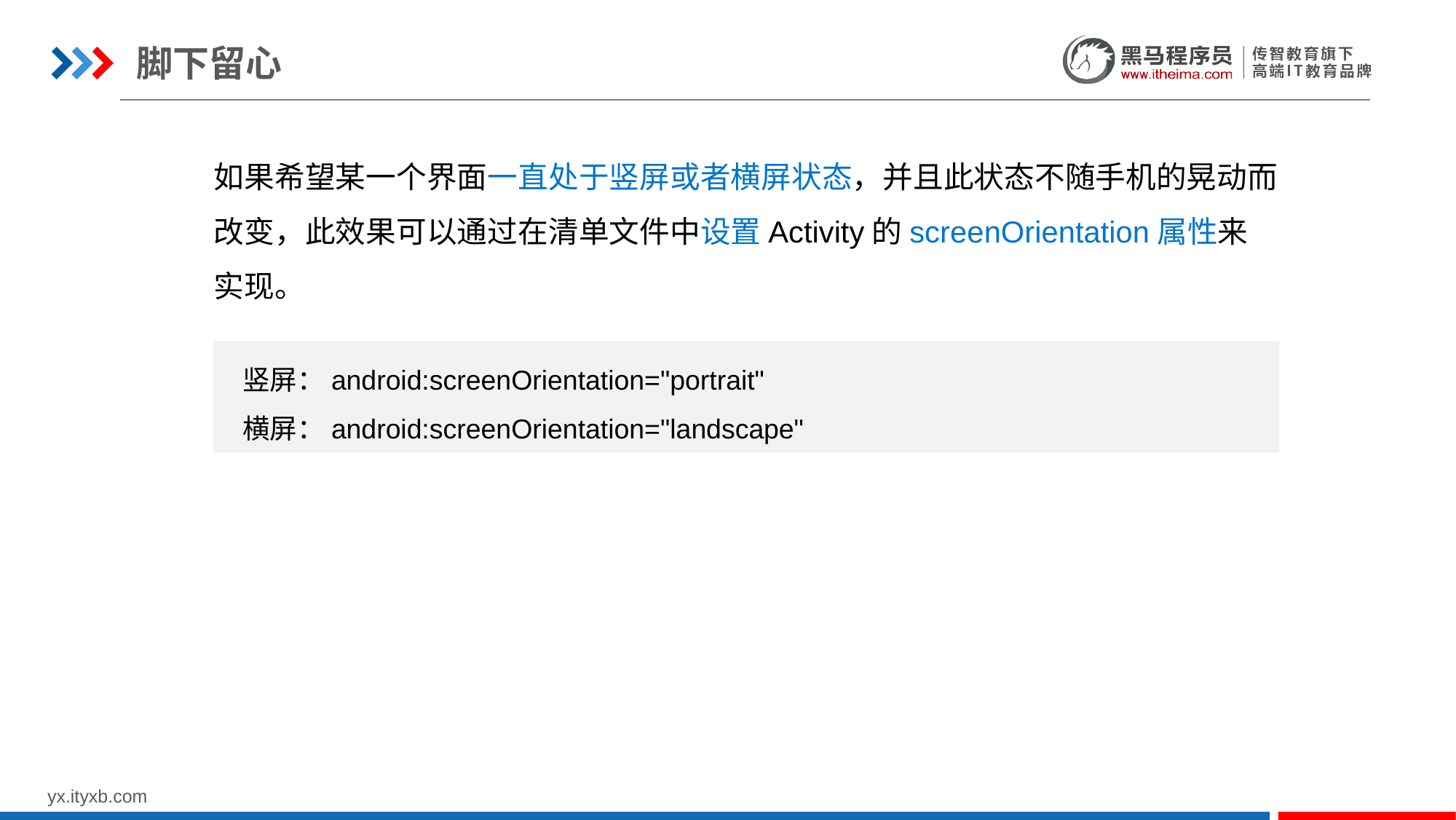

脚下留心
如果希望某一个界面一直处于竖屏或者横屏状态，并且此状态不随手机的晃动而改变，此效果可以通过在清单文件中设置Activity的screenOrientation属性来实现。
  竖屏：android:screenOrientation="portrait"
  横屏：android:screenOrientation="landscape"